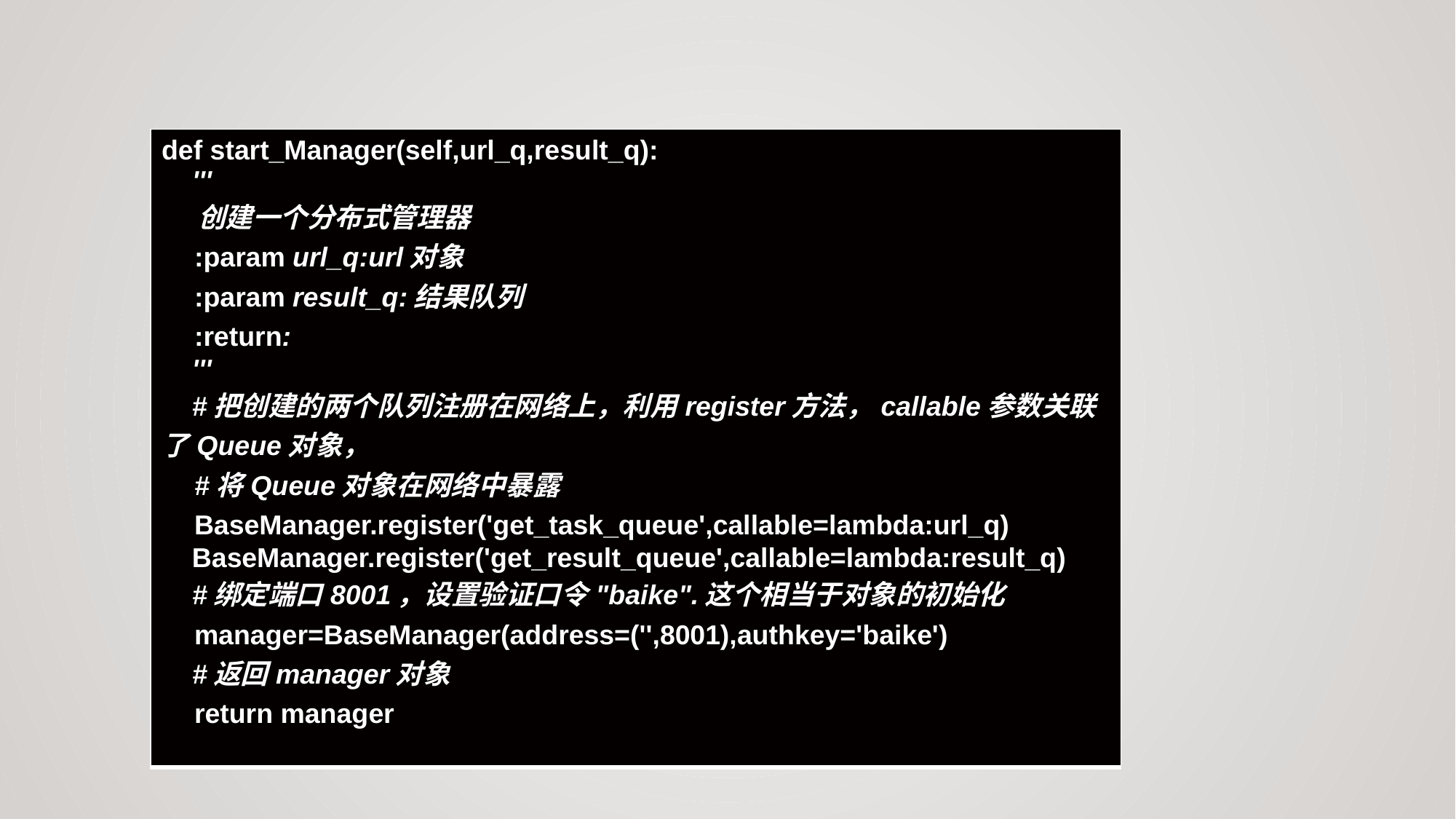

| def start\_Manager(self,url\_q,result\_q): ''' 创建一个分布式管理器 :param url\_q:url对象 :param result\_q:结果队列 :return: ''' #把创建的两个队列注册在网络上，利用register方法，callable参数关联了Queue对象， #将Queue对象在网络中暴露 BaseManager.register('get\_task\_queue',callable=lambda:url\_q) BaseManager.register('get\_result\_queue',callable=lambda:result\_q) #绑定端口8001，设置验证口令"baike".这个相当于对象的初始化 manager=BaseManager(address=('',8001),authkey='baike') #返回manager对象 return manager |
| --- |